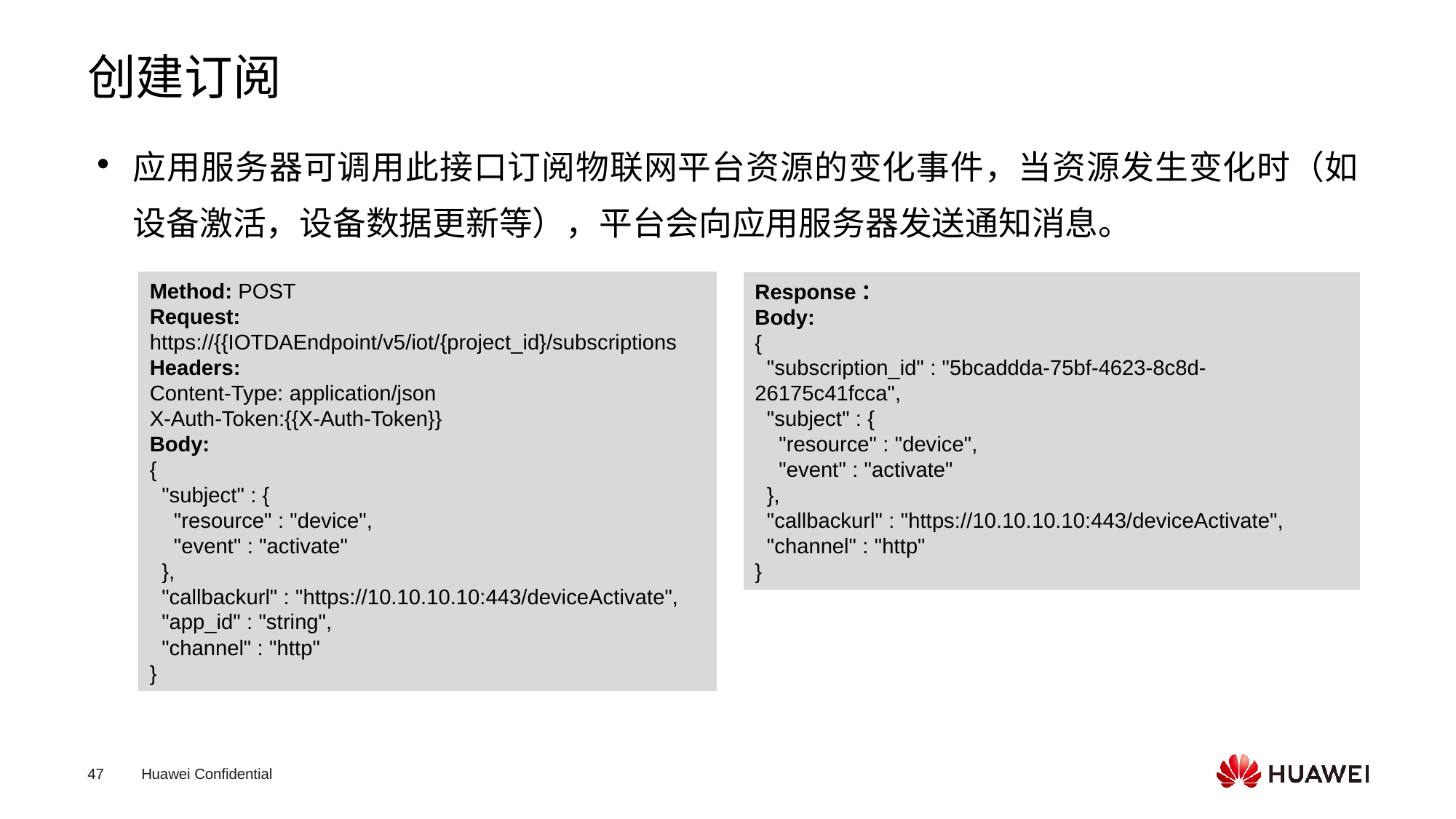

# 创建订阅
应用服务器可调用此接口订阅物联网平台资源的变化事件，当资源发生变化时（如设备激活，设备数据更新等），平台会向应用服务器发送通知消息。

Method: POST
Request:
https://{{IOTDAEndpoint/v5/iot/{project_id}/subscriptions
Headers:
Content-Type: application/json
X-Auth-Token:{{X-Auth-Token}}
Body:
{
  "subject" : {
    "resource" : "device",
    "event" : "activate"
  },
  "callbackurl" : "https://10.10.10.10:443/deviceActivate",
  "app_id" : "string",
  "channel" : "http"
}
Response：
Body:
{
  "subscription_id" : "5bcaddda-75bf-4623-8c8d-26175c41fcca",
  "subject" : {
    "resource" : "device",
    "event" : "activate"
  },
  "callbackurl" : "https://10.10.10.10:443/deviceActivate",
  "channel" : "http"
}